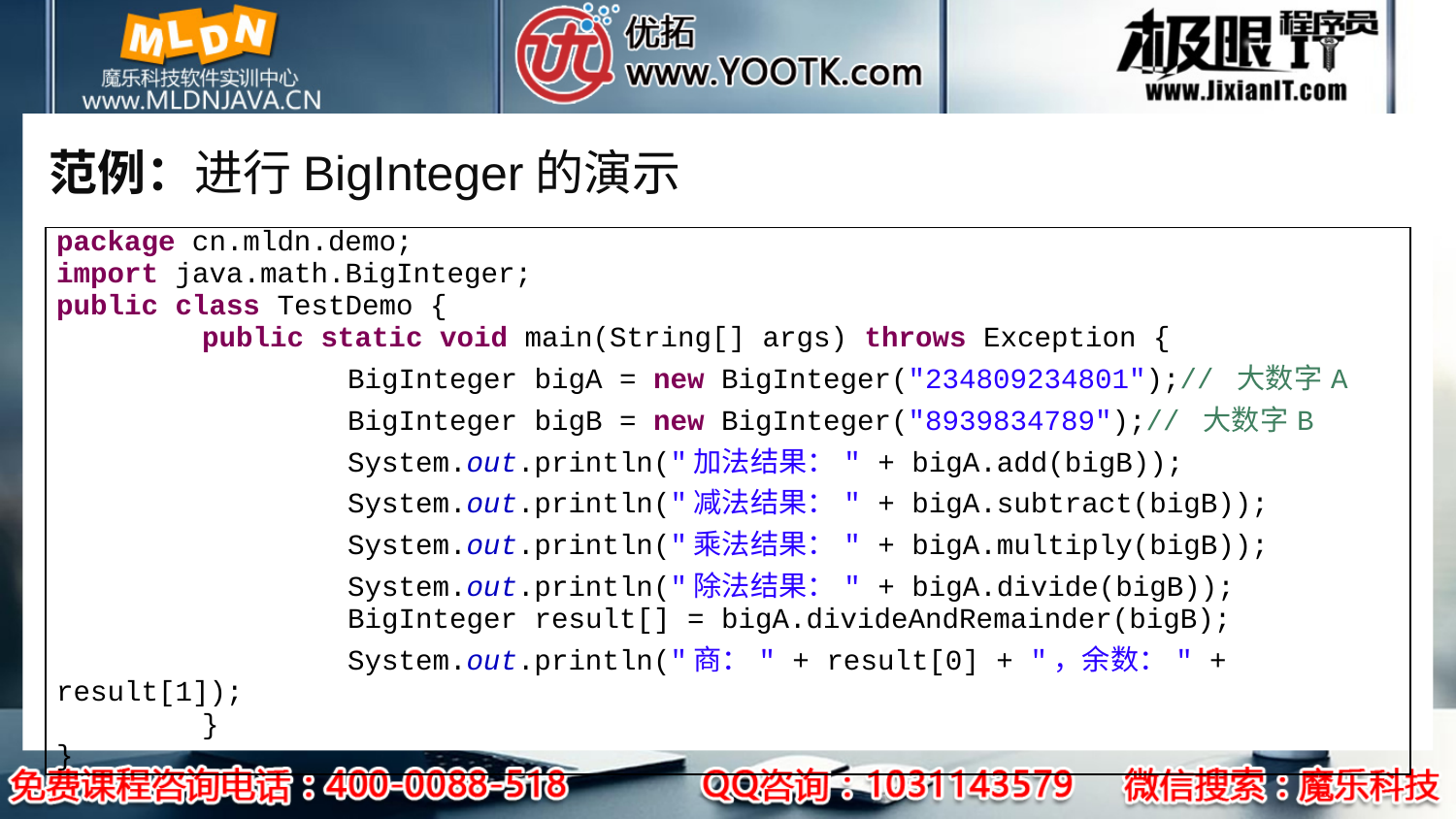

# 范例：进行BigInteger的演示
| package cn.mldn.demo; import java.math.BigInteger; public class TestDemo { public static void main(String[] args) throws Exception { BigInteger bigA = new BigInteger("234809234801");// 大数字A BigInteger bigB = new BigInteger("8939834789");// 大数字B System.out.println("加法结果：" + bigA.add(bigB)); System.out.println("减法结果：" + bigA.subtract(bigB)); System.out.println("乘法结果：" + bigA.multiply(bigB)); System.out.println("除法结果：" + bigA.divide(bigB)); BigInteger result[] = bigA.divideAndRemainder(bigB); System.out.println("商：" + result[0] + "，余数：" + result[1]); } } |
| --- |